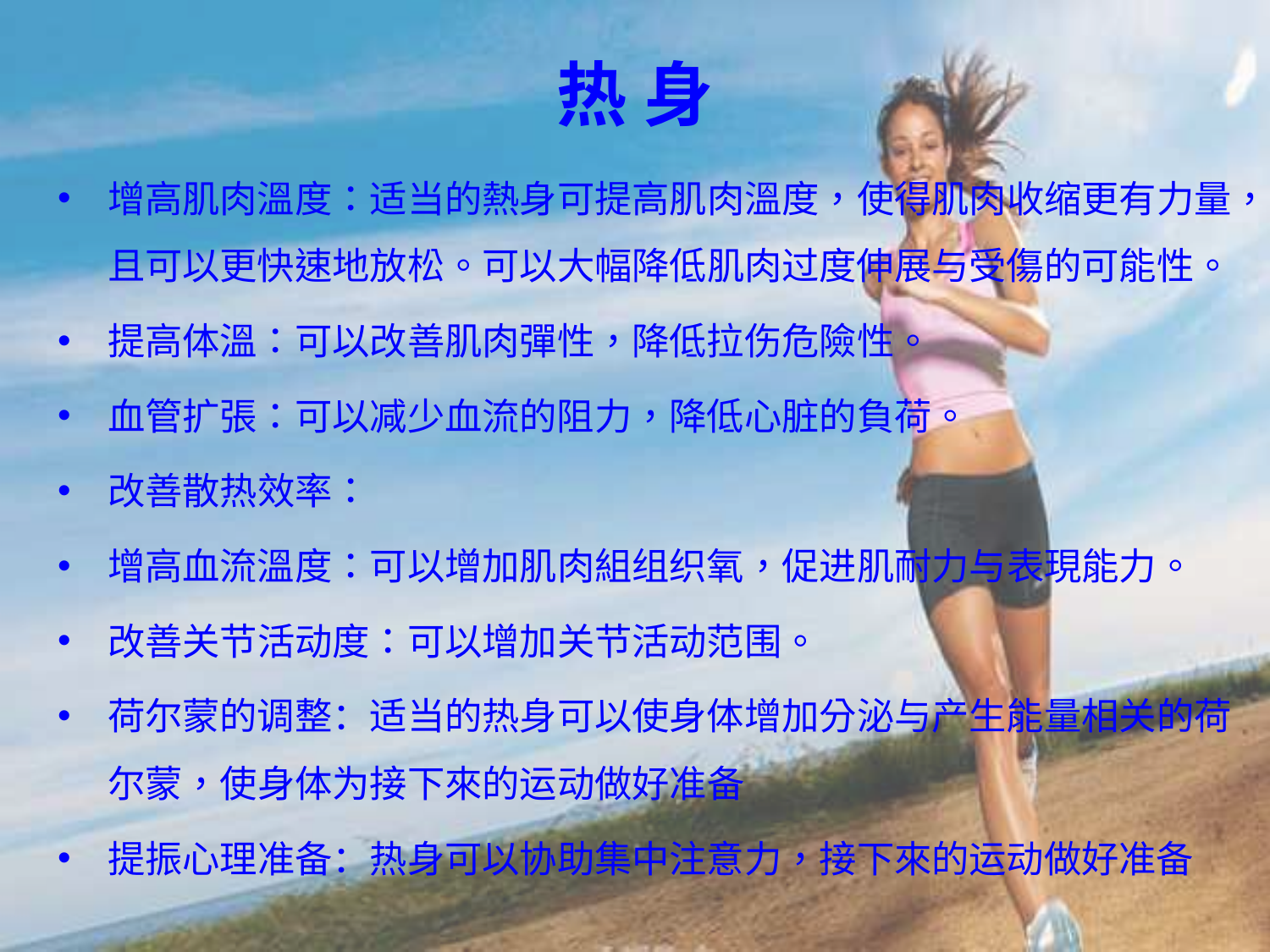

# 热 身
增高肌肉溫度：适当的熱身可提高肌肉溫度，使得肌肉收缩更有力量，且可以更快速地放松。可以大幅降低肌肉过度伸展与受傷的可能性。
提高体溫：可以改善肌肉彈性，降低拉伤危險性。
血管扩張：可以减少血流的阻力，降低心脏的負荷。
改善散热效率：
增高血流溫度：可以增加肌肉組组织氧，促进肌耐力与表現能力。
改善关节活动度：可以增加关节活动范围。
荷尔蒙的调整：适当的热身可以使身体增加分泌与产生能量相关的荷尔蒙，使身体为接下來的运动做好准备
提振心理准备：热身可以协助集中注意力，接下來的运动做好准备